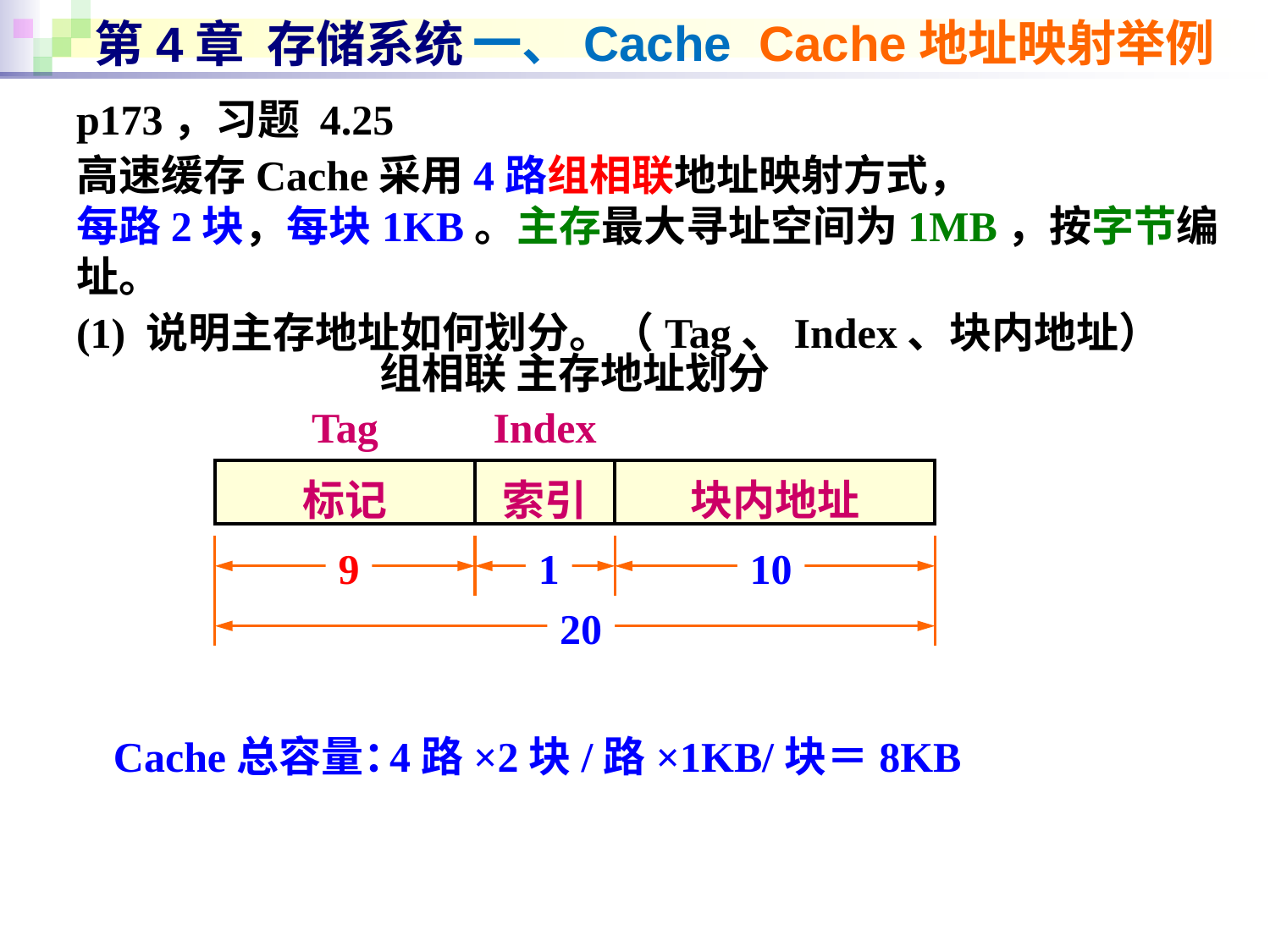

一、Cache
Cache地址映射举例
# 第4章  存储系统
p173，习题 4.25
高速缓存Cache采用4路组相联地址映射方式，
每路2块，每块1KB。主存最大寻址空间为1MB，按字节编址。
(1) 说明主存地址如何划分。（Tag、Index、块内地址）
| 组相联 主存地址划分 |  |  |
| --- | --- | --- |
| Tag | Index |  |
| 标记 | 索引 | 块内地址 |
9
1
10
20
Cache总容量：
4路×2块/路×1KB/块＝8KB
5